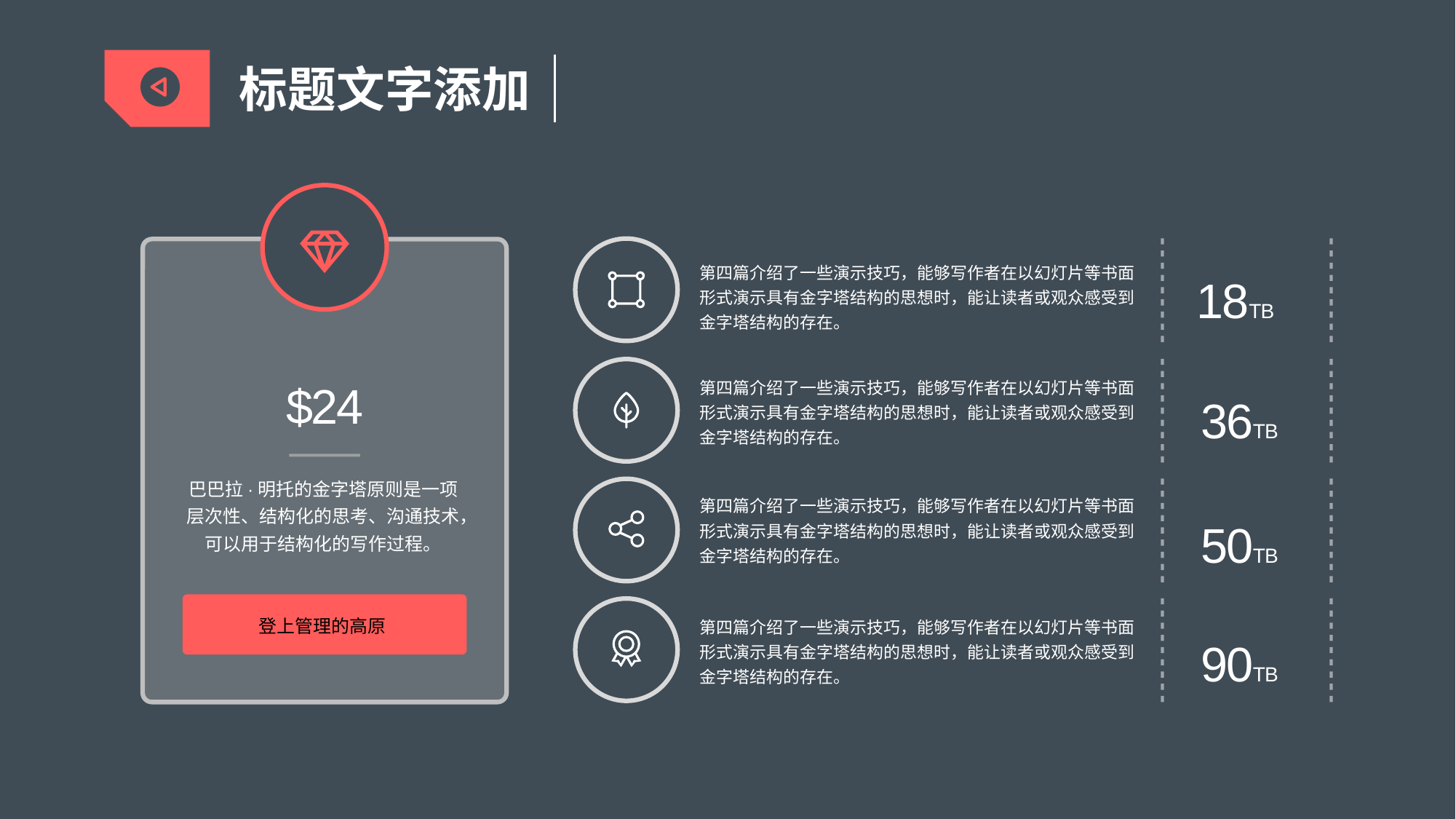

标题文字添加

$24

巴巴拉·明托的金字塔原则是一项层次性、结构化的思考、沟通技术，可以用于结构化的写作过程。

登上管理的高原

第四篇介绍了一些演示技巧，能够写作者在以幻灯片等书面形式演示具有金字塔结构的思想时，能让读者或观众感受到金字塔结构的存在。
18TB

第四篇介绍了一些演示技巧，能够写作者在以幻灯片等书面形式演示具有金字塔结构的思想时，能让读者或观众感受到金字塔结构的存在。
36TB

第四篇介绍了一些演示技巧，能够写作者在以幻灯片等书面形式演示具有金字塔结构的思想时，能让读者或观众感受到金字塔结构的存在。
50TB

第四篇介绍了一些演示技巧，能够写作者在以幻灯片等书面形式演示具有金字塔结构的思想时，能让读者或观众感受到金字塔结构的存在。
90TB